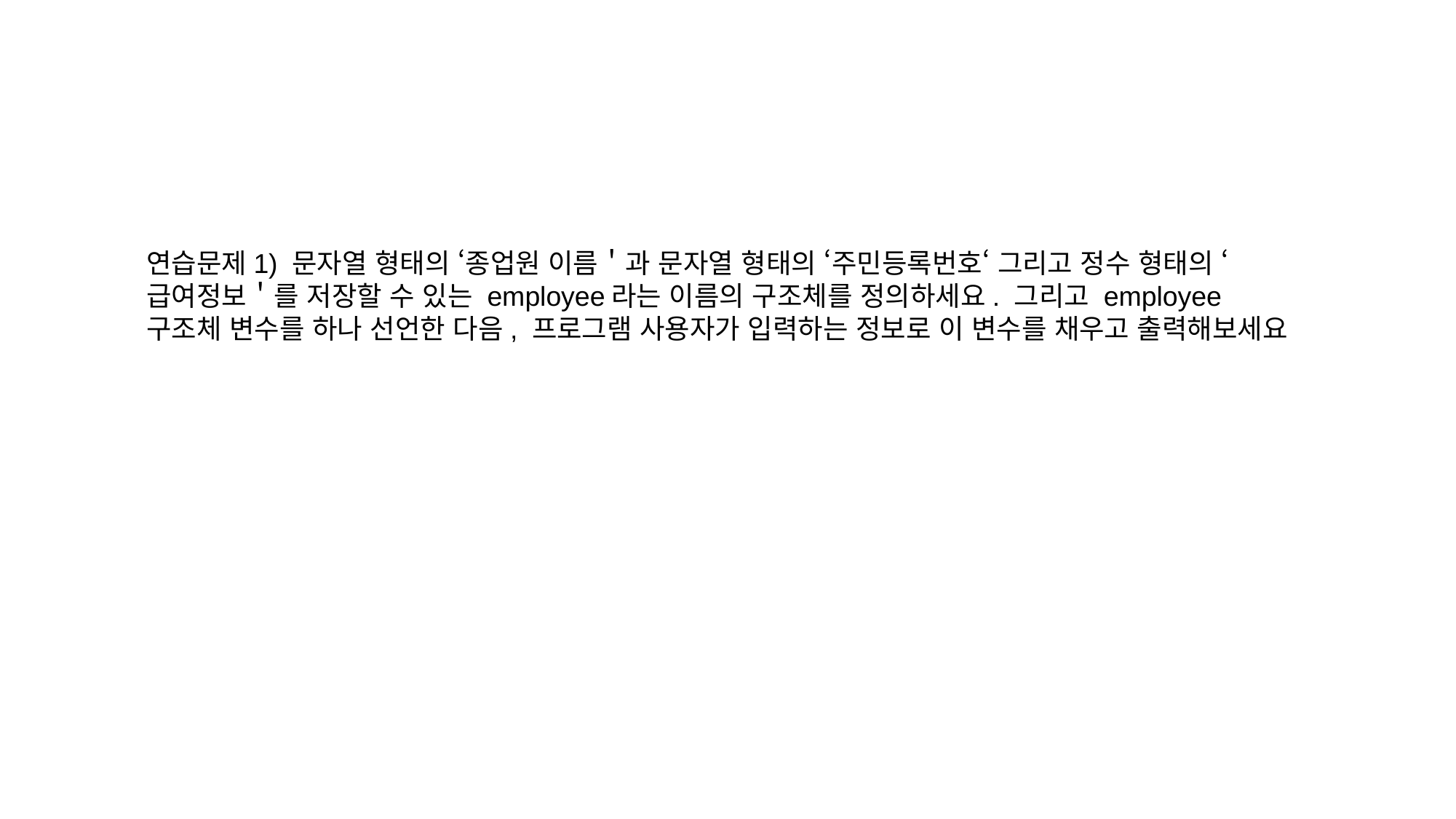

연습문제1) 문자열 형태의 ‘종업원 이름＇과 문자열 형태의 ‘주민등록번호‘ 그리고 정수 형태의 ‘급여정보＇를 저장할 수 있는 employee라는 이름의 구조체를 정의하세요. 그리고 employee 구조체 변수를 하나 선언한 다음, 프로그램 사용자가 입력하는 정보로 이 변수를 채우고 출력해보세요